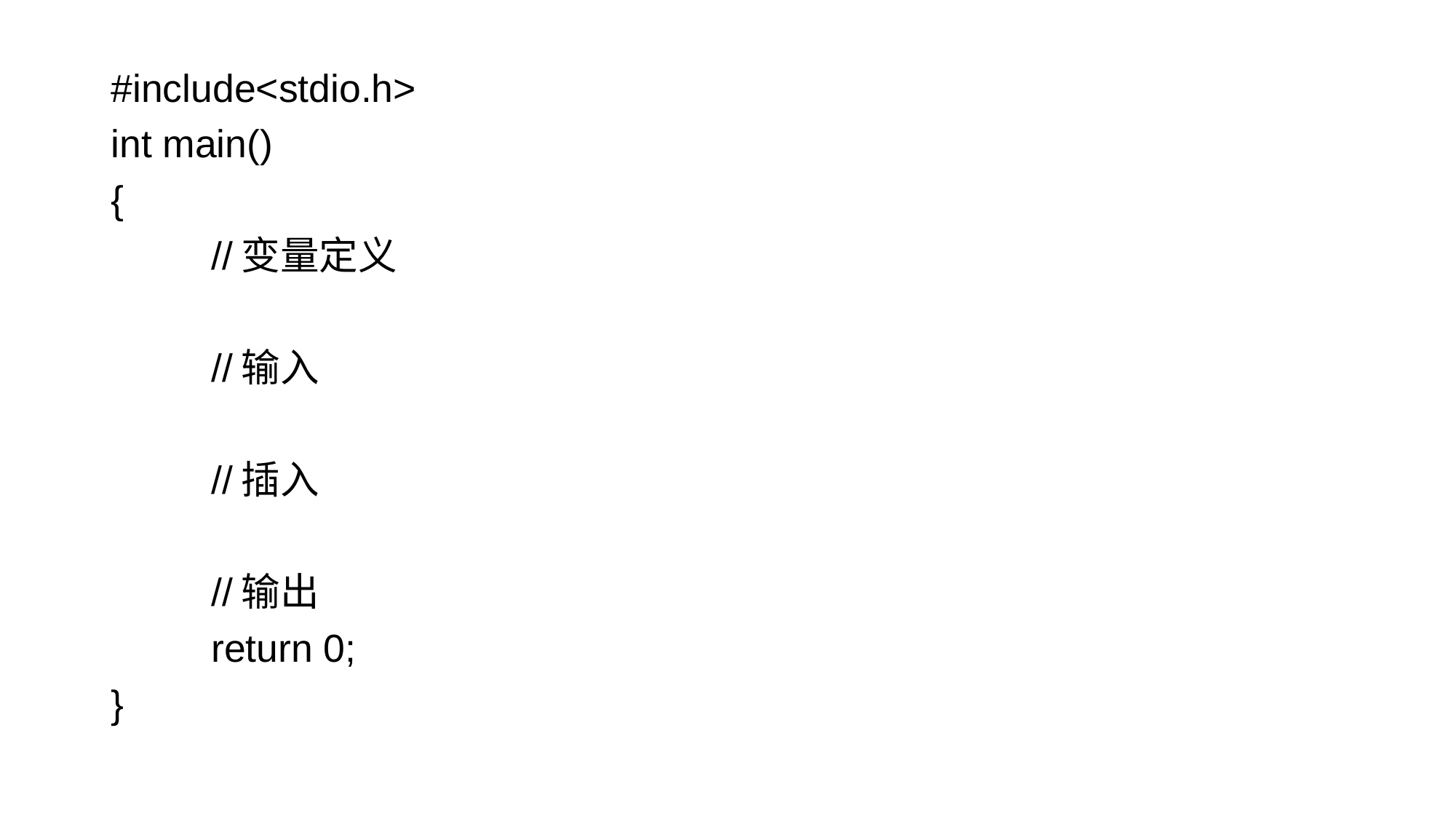

#include<stdio.h>
int main()
{
	//变量定义

	//输入

	//插入

	//输出
	return 0;
}